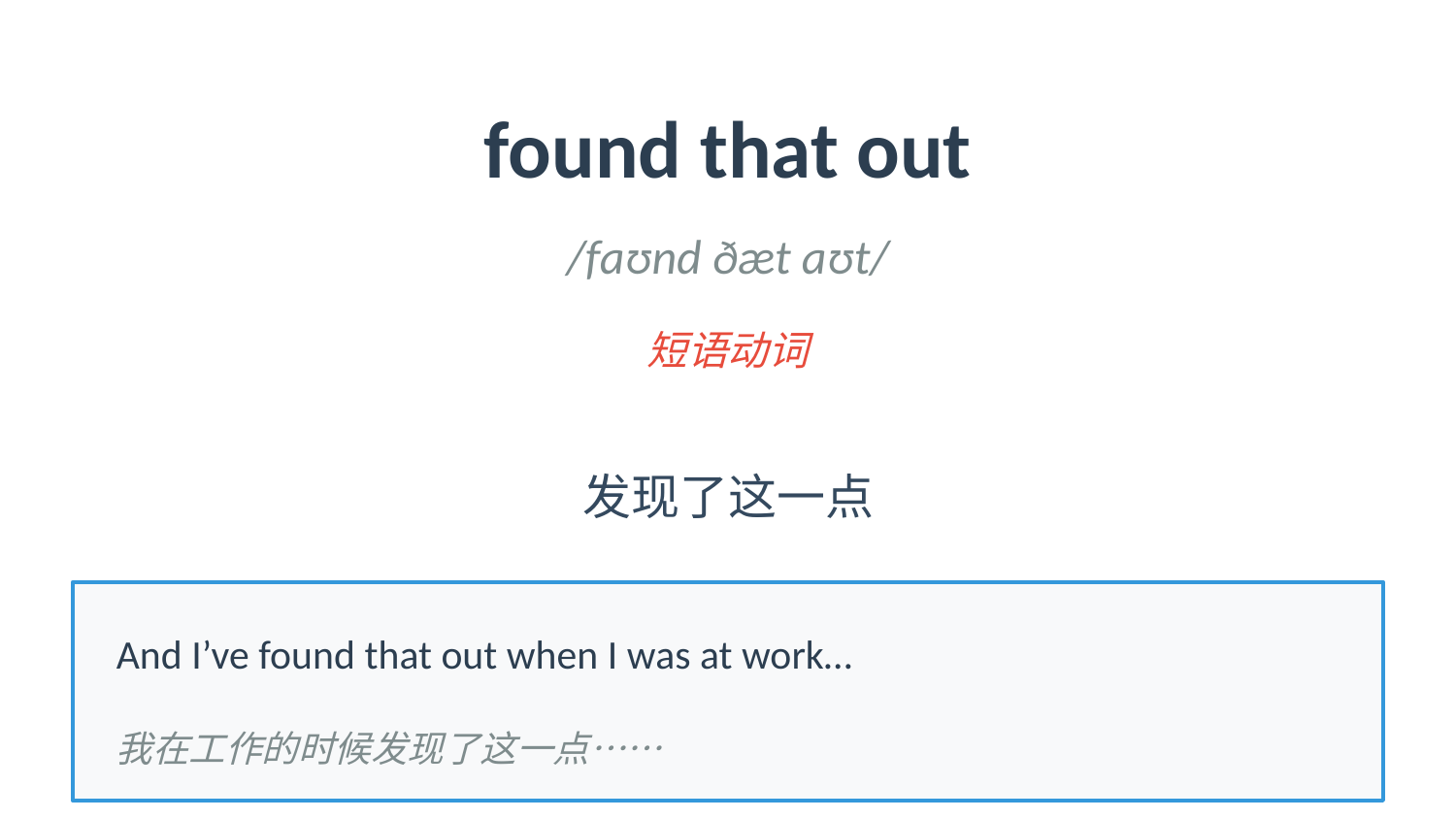

found that out
/faʊnd ðæt aʊt/
短语动词
发现了这一点

And I’ve found that out when I was at work…

我在工作的时候发现了这一点……